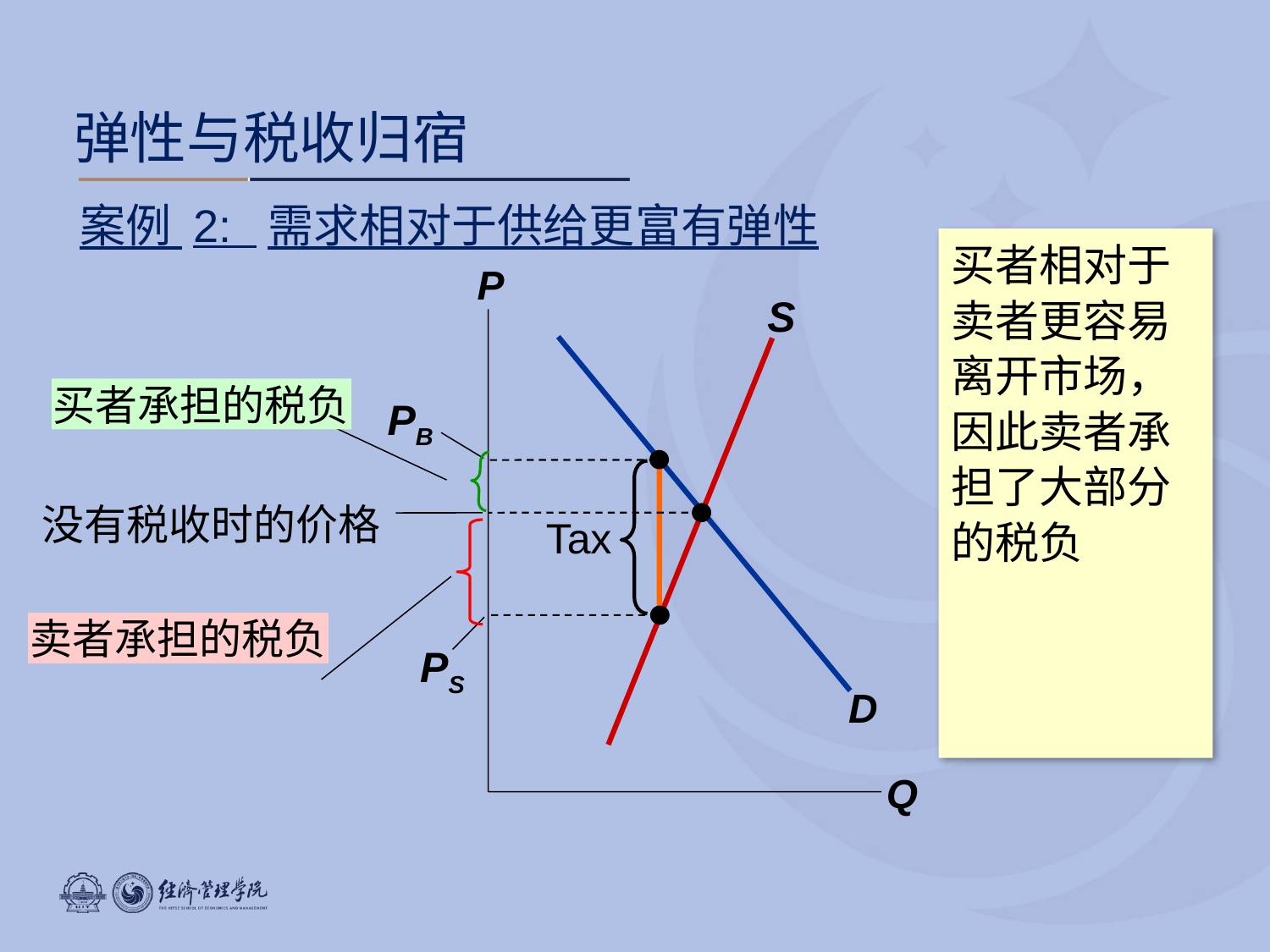

弹性与税收归宿
案例 2:  需求相对于供给更富有弹性
买者相对于卖者更容易离开市场，因此卖者承担了大部分的税负
P

Q
S

D
买者承担的税负

PB

Tax
没有税收时的价格

卖者承担的税负

PS